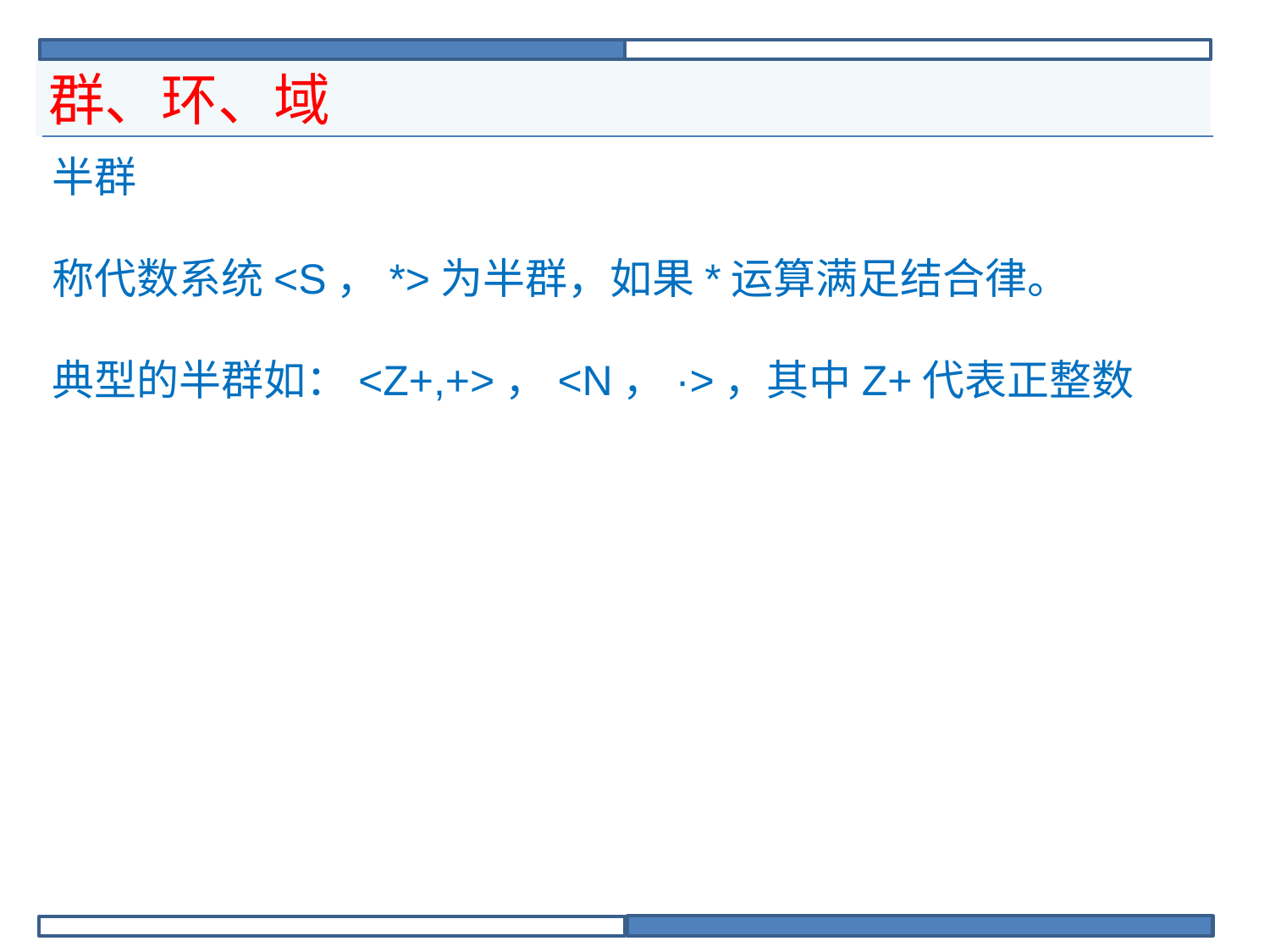

# 群、环、域
半群

称代数系统<S，*>为半群，如果*运算满足结合律。

典型的半群如：<Z+,+>，<N，·>，其中Z+代表正整数